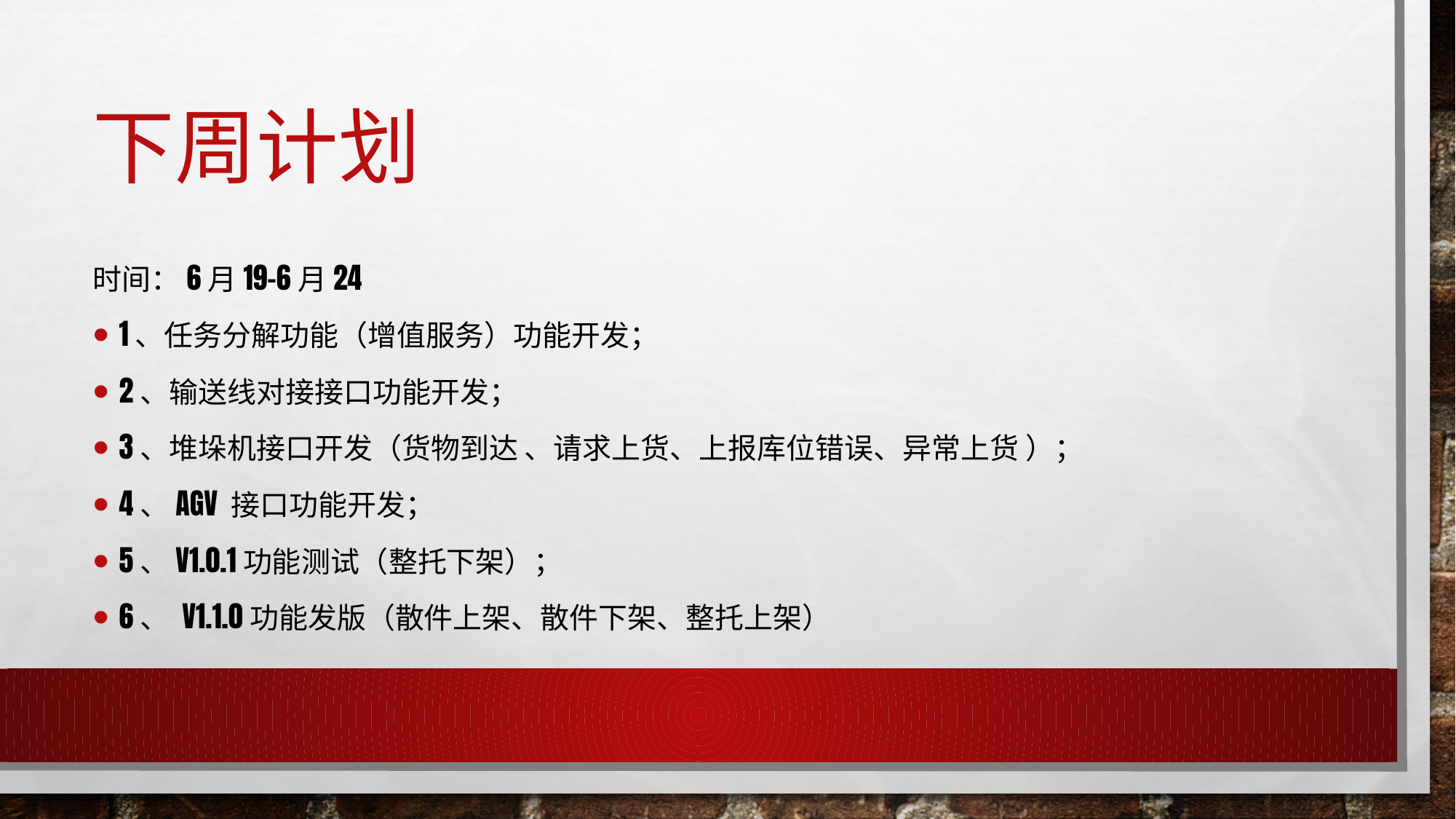

# 下周计划
时间：6月19-6月24
1、任务分解功能（增值服务）功能开发；
2、输送线对接接口功能开发；
3、堆垛机接口开发（货物到达 、请求上货、上报库位错误、异常上货 ）；
4、AGV 接口功能开发；
5、V1.0.1功能测试（整托下架）；
6、 V1.1.0功能发版（散件上架、散件下架、整托上架）